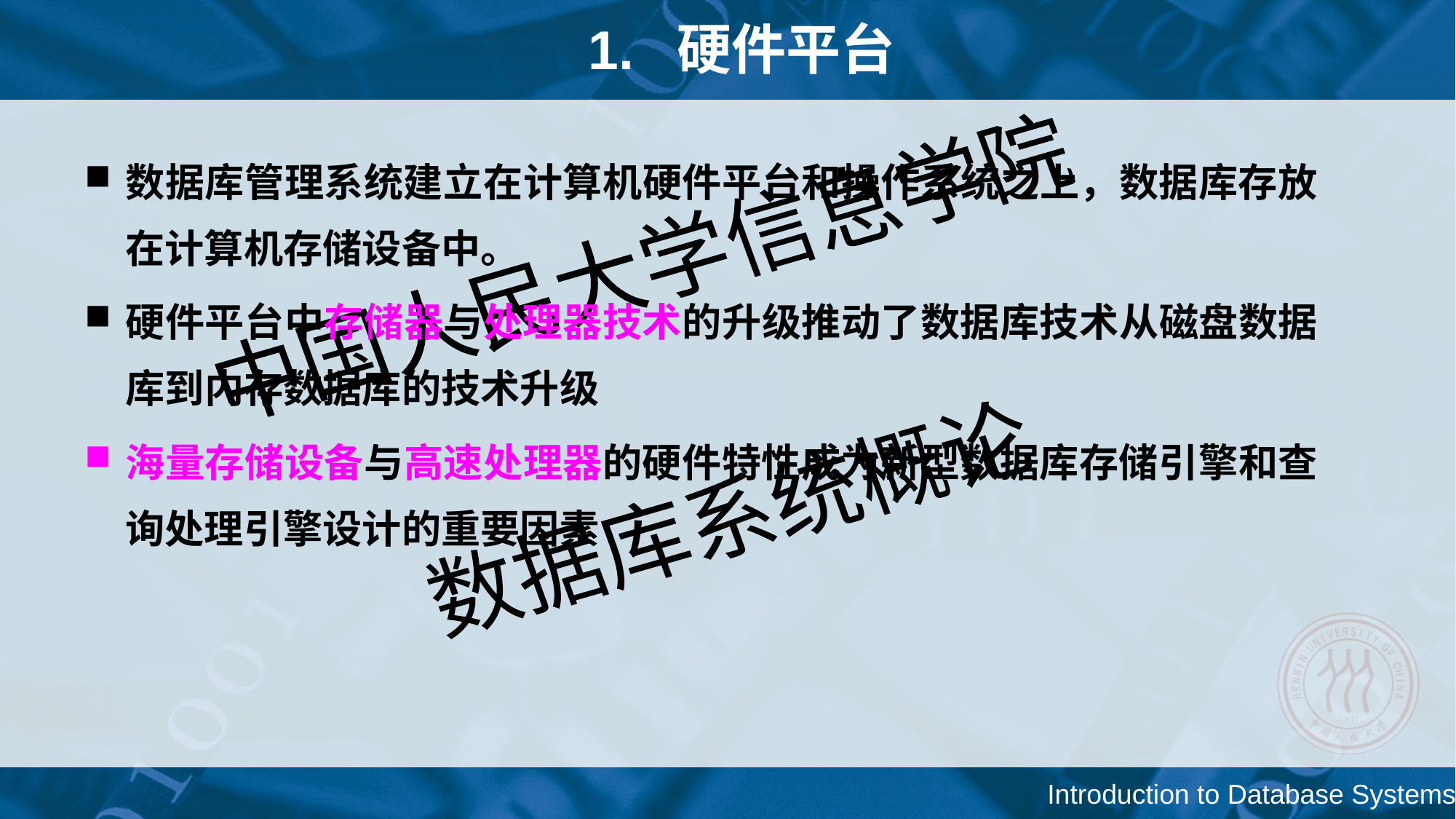

# 1.  硬件平台
数据库管理系统建立在计算机硬件平台和操作系统之上，数据库存放在计算机存储设备中。
硬件平台中存储器与处理器技术的升级推动了数据库技术从磁盘数据库到内存数据库的技术升级
海量存储设备与高速处理器的硬件特性成为新型数据库存储引擎和查询处理引擎设计的重要因素